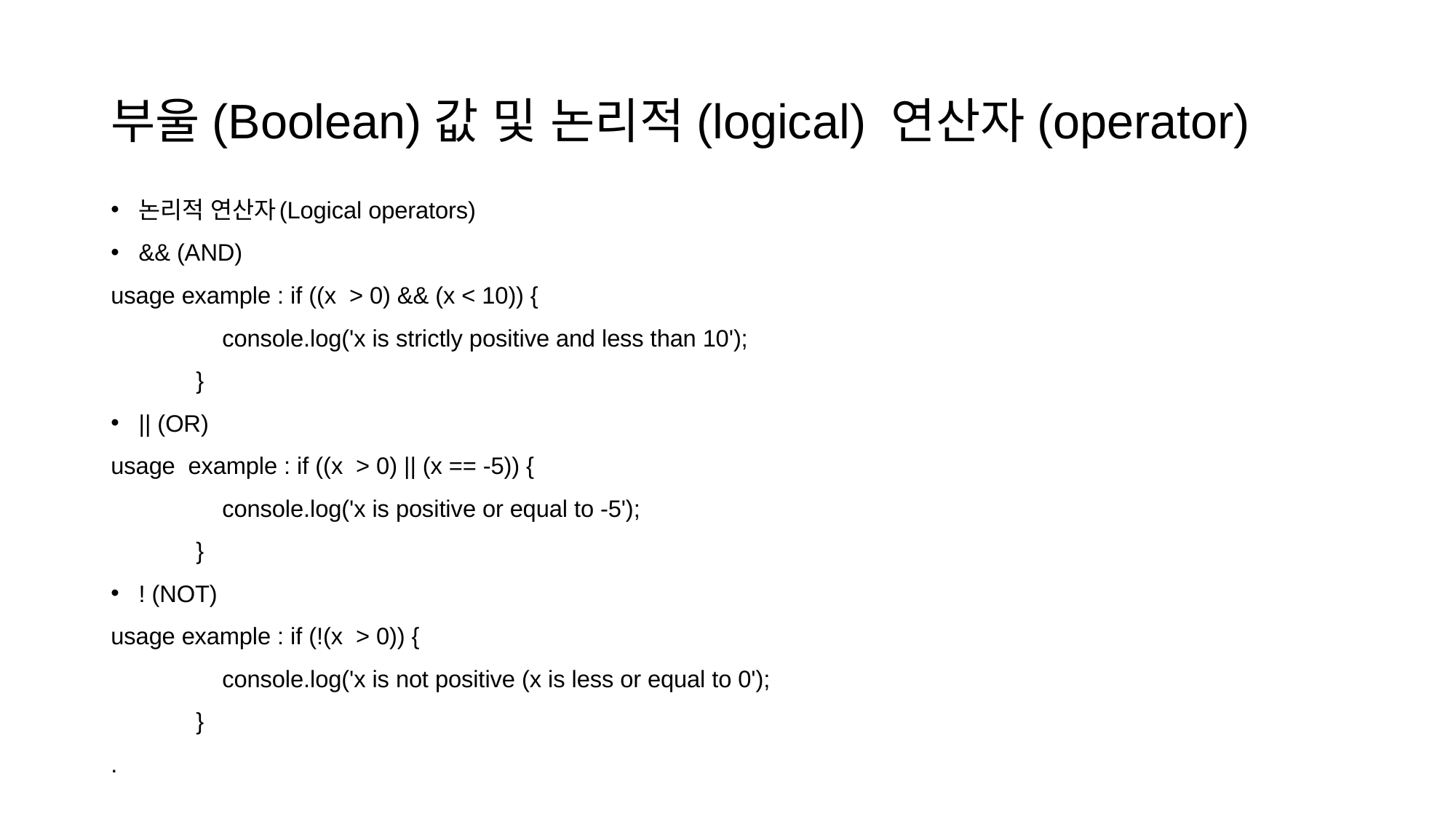

# 부울(Boolean)값 및 논리적(logical) 연산자(operator)
논리적 연산자(Logical operators)
&& (AND)
usage example : if ((x  > 0) && (x < 10)) {
                 console.log('x is strictly positive and less than 10');
             }
|| (OR)
usage  example : if ((x  > 0) || (x == -5)) {
                 console.log('x is positive or equal to -5');
             }
! (NOT)
usage example : if (!(x  > 0)) {
                 console.log('x is not positive (x is less or equal to 0');
             }
.